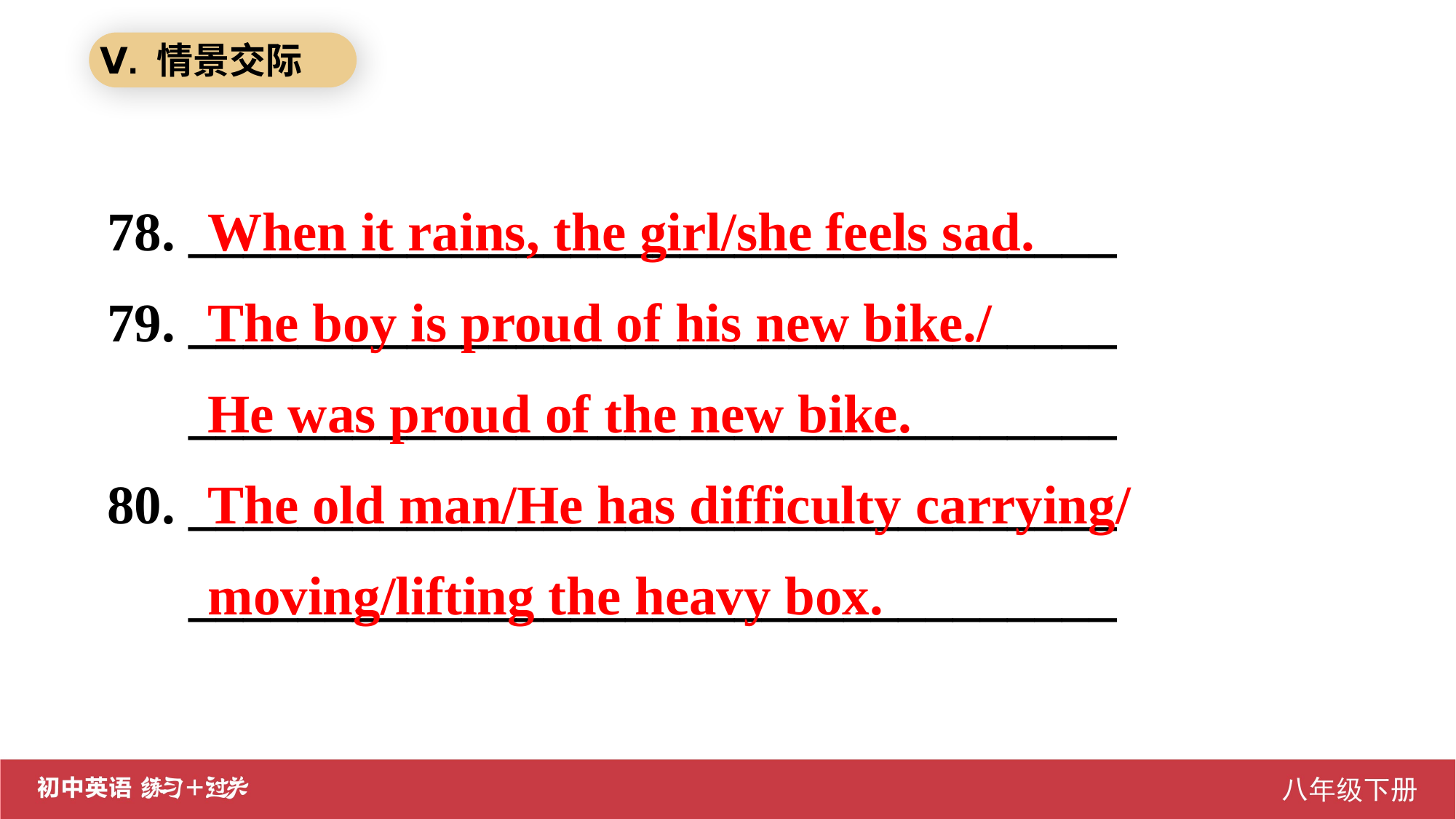

Ⅴ. 情景交际
78. __________________________________
79. __________________________________
      __________________________________
80. __________________________________
      __________________________________
When it rains, the girl/she feels sad.
The boy is proud of his new bike./
He was proud of the new bike.
The old man/He has difficulty carrying/
moving/lifting the heavy box.